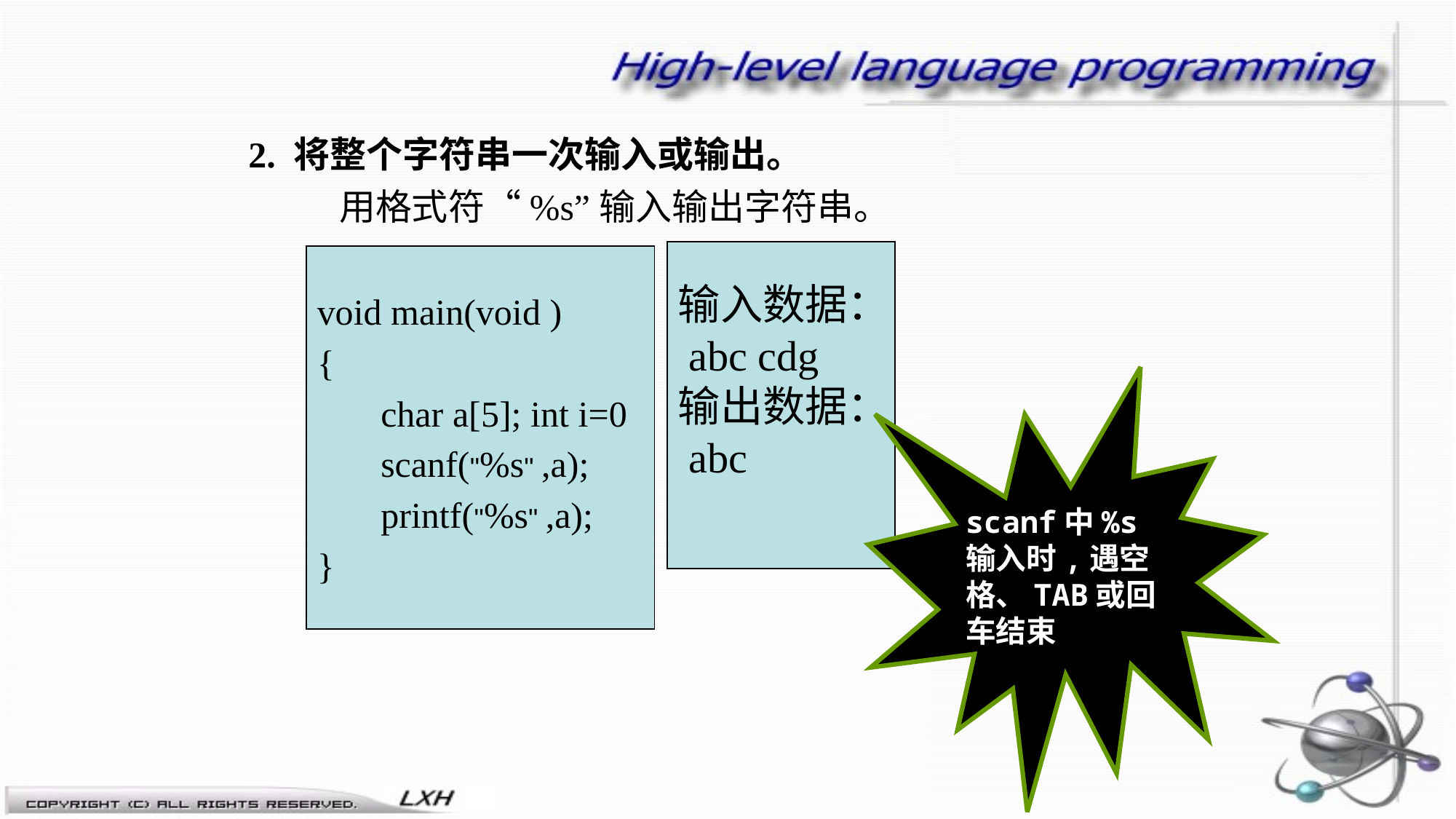

2. 将整个字符串一次输入或输出。
          用格式符“%s”输入输出字符串。
输入数据：
 abc cdg
输出数据：
 abc

void main(void )
{
       char a[5]; int i=0
       scanf("%s" ,a);
       printf("%s" ,a);
}
scanf中%s输入时,遇空格、TAB或回车结束